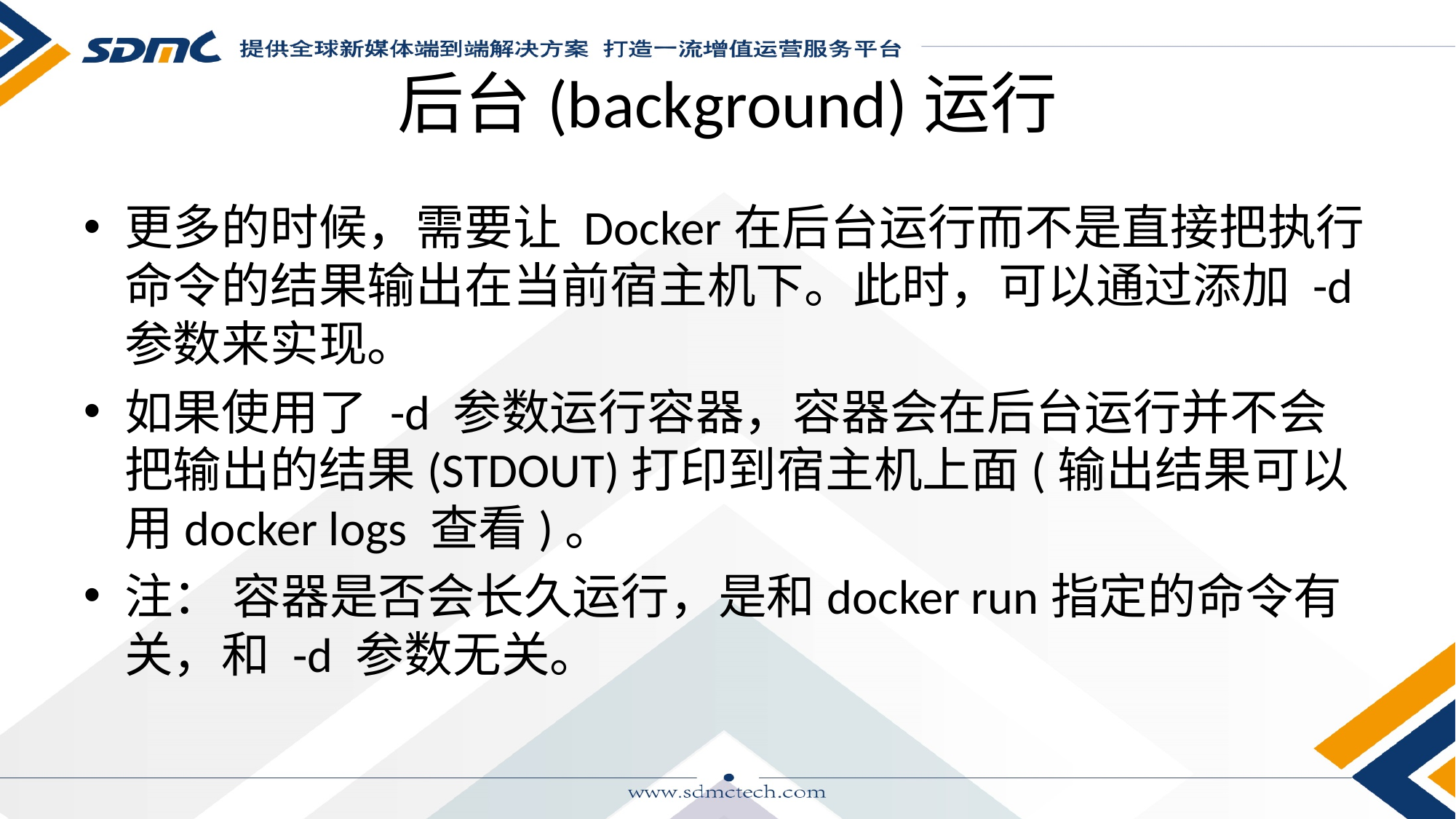

# 后台(background)运行
更多的时候，需要让 Docker在后台运行而不是直接把执行命令的结果输出在当前宿主机下。此时，可以通过添加 -d 参数来实现。
如果使用了 -d 参数运行容器，容器会在后台运行并不会把输出的结果(STDOUT)打印到宿主机上面(输出结果可以用docker logs 查看)。
注： 容器是否会长久运行，是和docker run指定的命令有关，和 -d 参数无关。